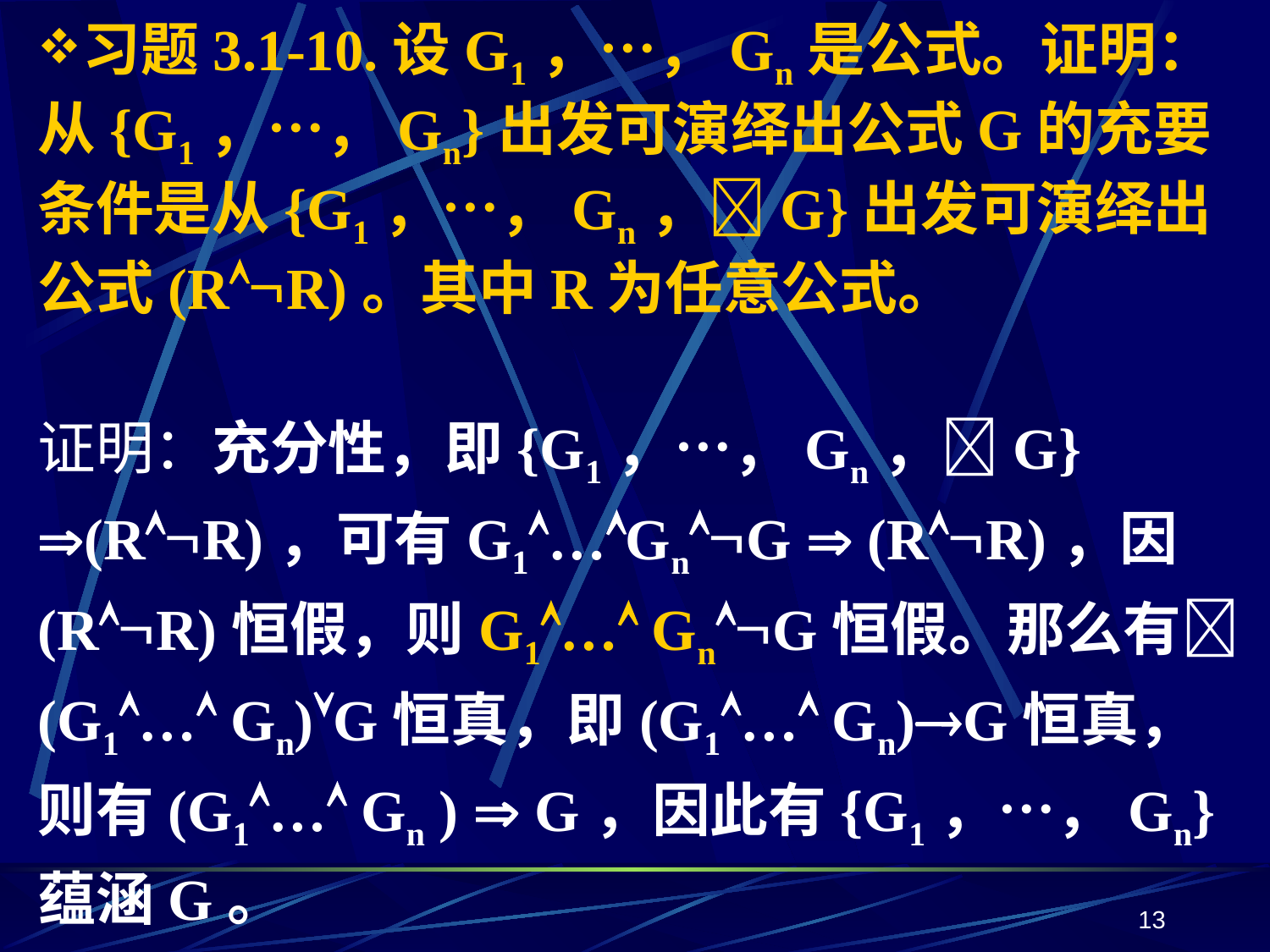

习题3.1-10.设G1，…，Gn是公式。证明：从{G1，…，Gn}出发可演绎出公式G的充要条件是从{G1，…，Gn，¬G}出发可演绎出公式(R∧¬R)。其中R为任意公式。
证明：充分性，即{G1，…，Gn，¬G} ⇒(R∧¬R)，可有G1∧…∧Gn∧¬G ⇒ (R∧¬R)，因(R∧¬R)恒假，则G1∧…∧ Gn∧¬G恒假。那么有¬(G1∧…∧ Gn)∨G恒真，即(G1∧…∧ Gn)→G恒真，则有(G1∧…∧ Gn ) ⇒ G，因此有{G1，…，Gn}蕴涵G。

13